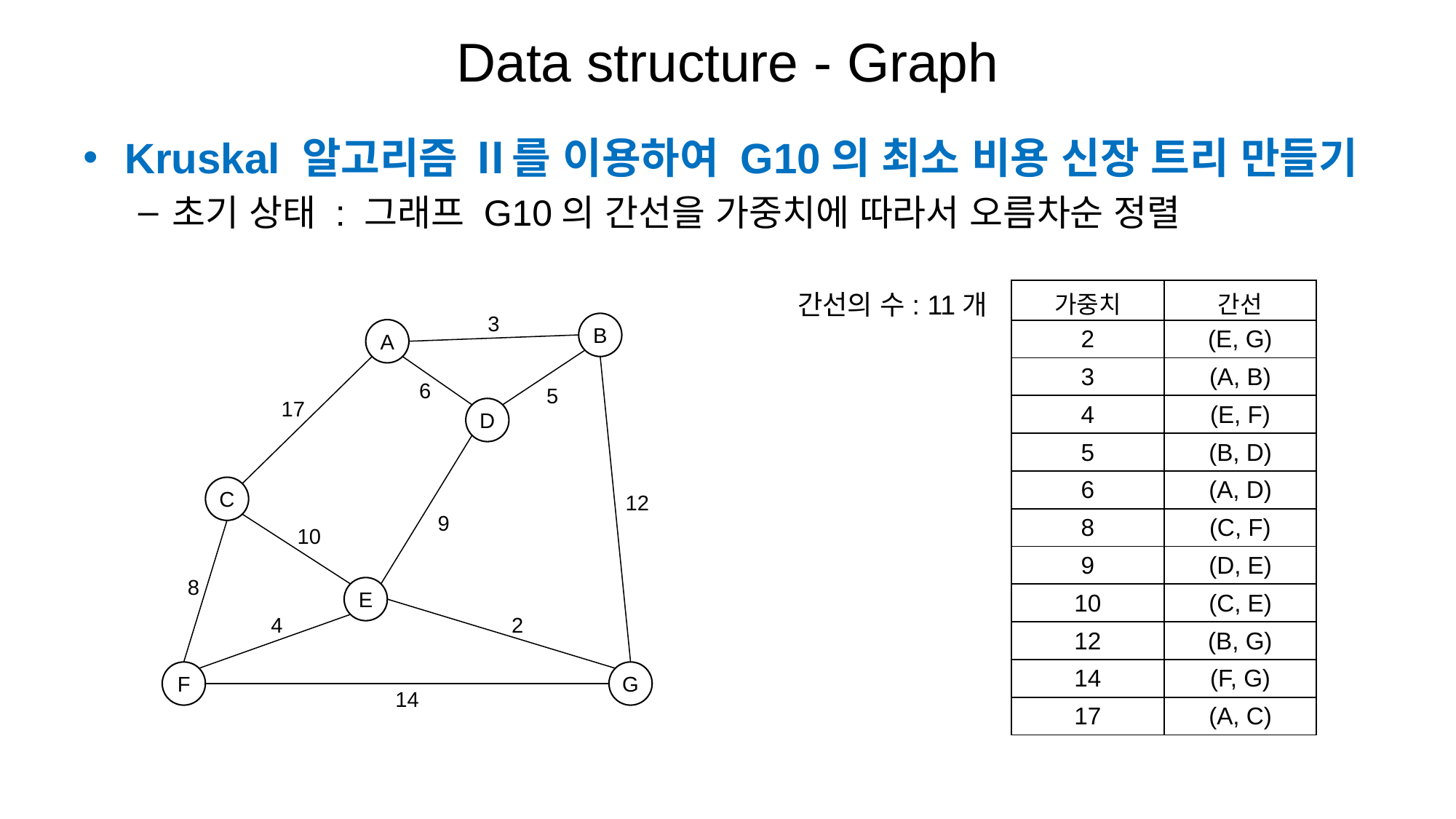

# Data structure - Graph
Kruskal 알고리즘 Ⅱ를 이용하여 G10의 최소 비용 신장 트리 만들기
초기 상태 : 그래프 G10의 간선을 가중치에 따라서 오름차순 정렬

| 가중치 | 간선 |
| --- | --- |
| 2 | (E, G) |
| 3 | (A, B) |
| 4 | (E, F) |
| 5 | (B, D) |
| 6 | (A, D) |
| 8 | (C, F) |
| 9 | (D, E) |
| 10 | (C, E) |
| 12 | (B, G) |
| 14 | (F, G) |
| 17 | (A, C) |
간선의 수: 11개
3
B
A
6
5
17
D
C
12
9
10
8
E
4
2
F
G
14